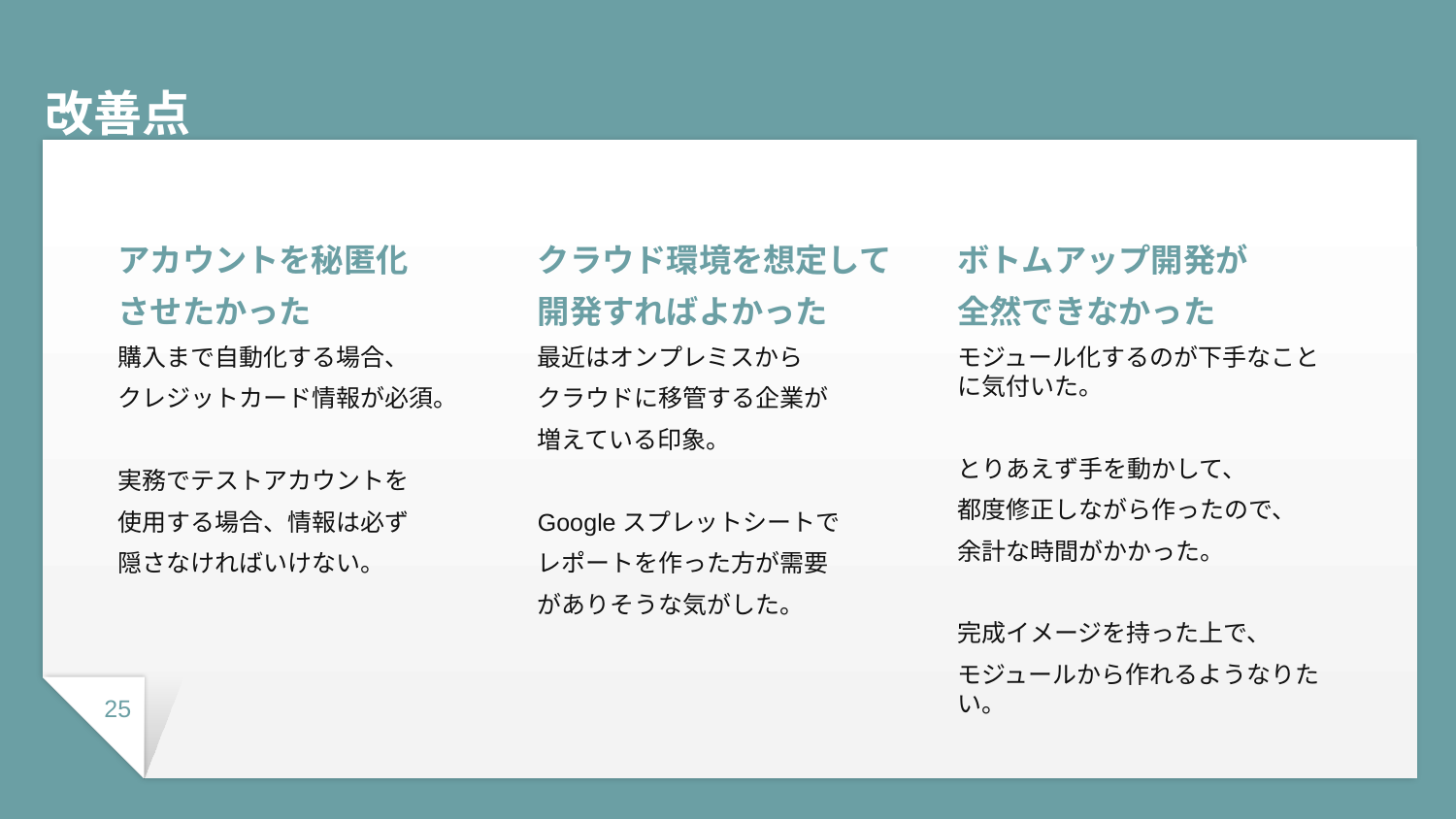

# 改善点
アカウントを秘匿化
させたかった
購入まで自動化する場合、
クレジットカード情報が必須。

実務でテストアカウントを
使用する場合、情報は必ず
隠さなければいけない。
クラウド環境を想定して
開発すればよかった
最近はオンプレミスから
クラウドに移管する企業が
増えている印象。

Googleスプレットシートで
レポートを作った方が需要
がありそうな気がした。
ボトムアップ開発が
全然できなかった
モジュール化するのが下手なことに気付いた。

とりあえず手を動かして、
都度修正しながら作ったので、
余計な時間がかかった。

完成イメージを持った上で、
モジュールから作れるようなりたい。
25